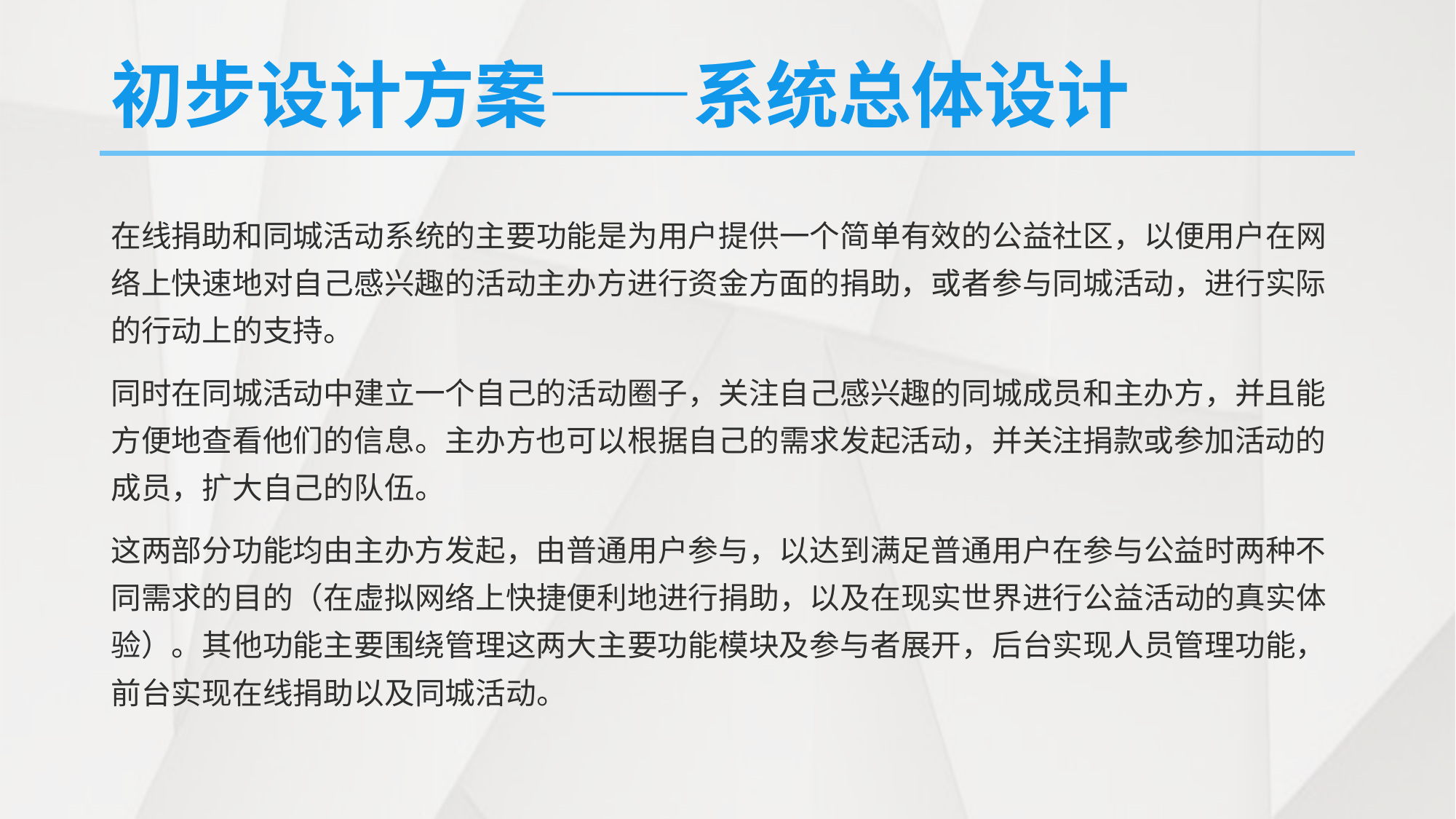

# 初步设计方案——系统总体设计
在线捐助和同城活动系统的主要功能是为用户提供一个简单有效的公益社区，以便用户在网络上快速地对自己感兴趣的活动主办方进行资金方面的捐助，或者参与同城活动，进行实际的行动上的支持。
同时在同城活动中建立一个自己的活动圈子，关注自己感兴趣的同城成员和主办方，并且能方便地查看他们的信息。主办方也可以根据自己的需求发起活动，并关注捐款或参加活动的成员，扩大自己的队伍。
这两部分功能均由主办方发起，由普通用户参与，以达到满足普通用户在参与公益时两种不同需求的目的（在虚拟网络上快捷便利地进行捐助，以及在现实世界进行公益活动的真实体验）。其他功能主要围绕管理这两大主要功能模块及参与者展开，后台实现人员管理功能，前台实现在线捐助以及同城活动。